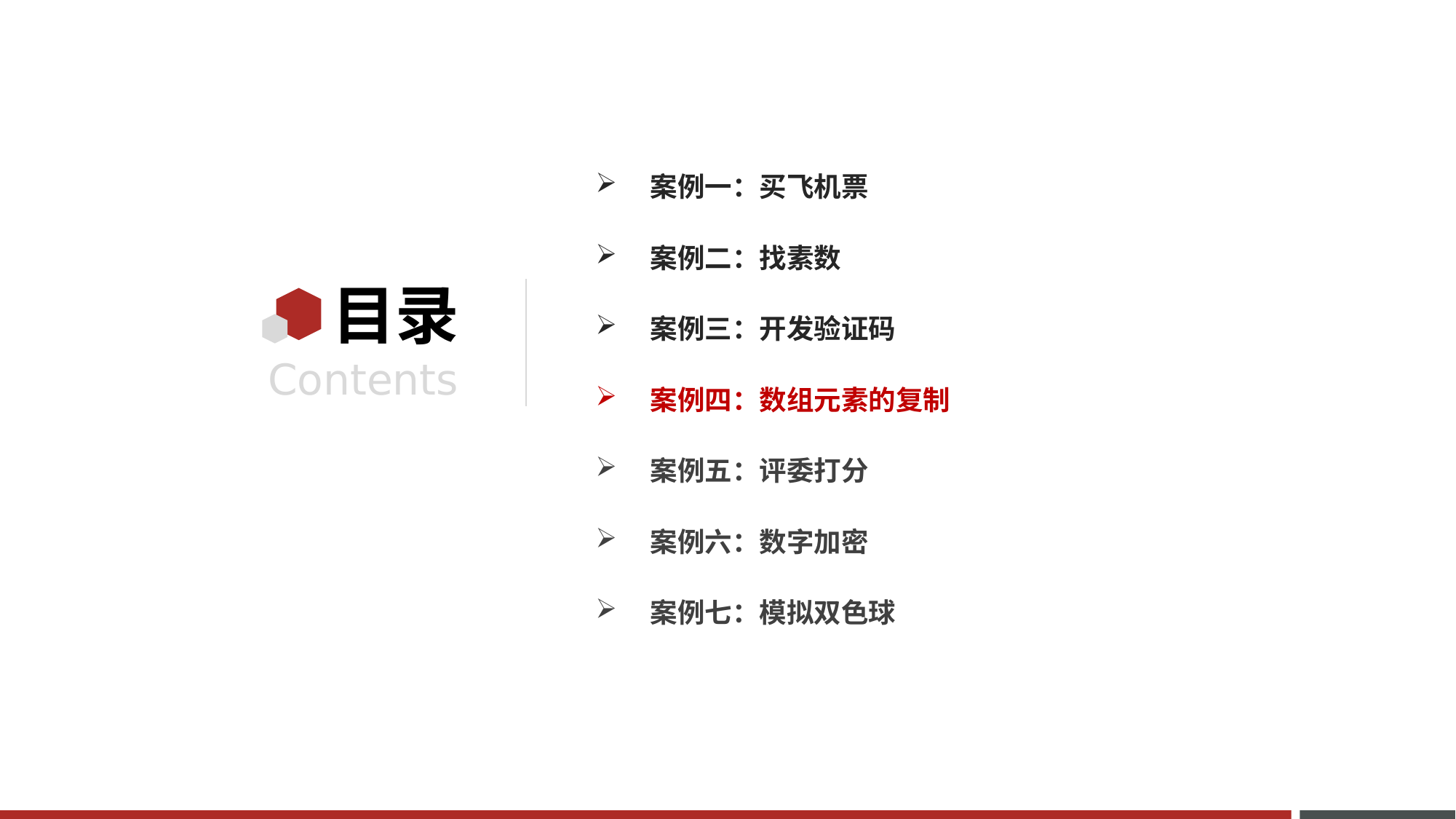

案例一：买飞机票
案例二：找素数
案例三：开发验证码
案例四：数组元素的复制
案例五：评委打分
案例六：数字加密
案例七：模拟双色球